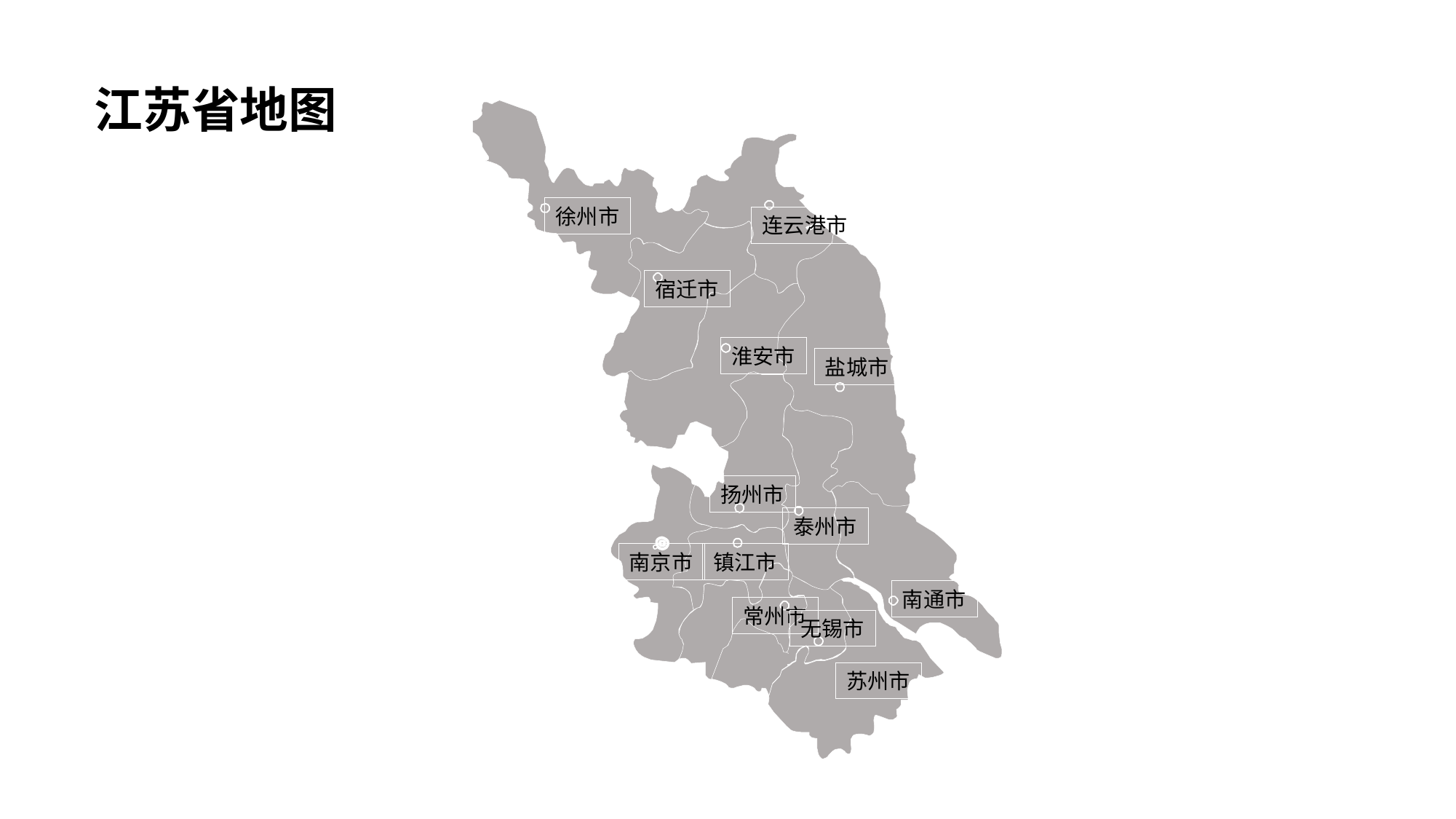

江苏省地图

徐州市

连云港市

宿迁市

淮安市

盐城市

扬州市

泰州市

南京市
镇江市

南通市

常州市

无锡市

苏州市